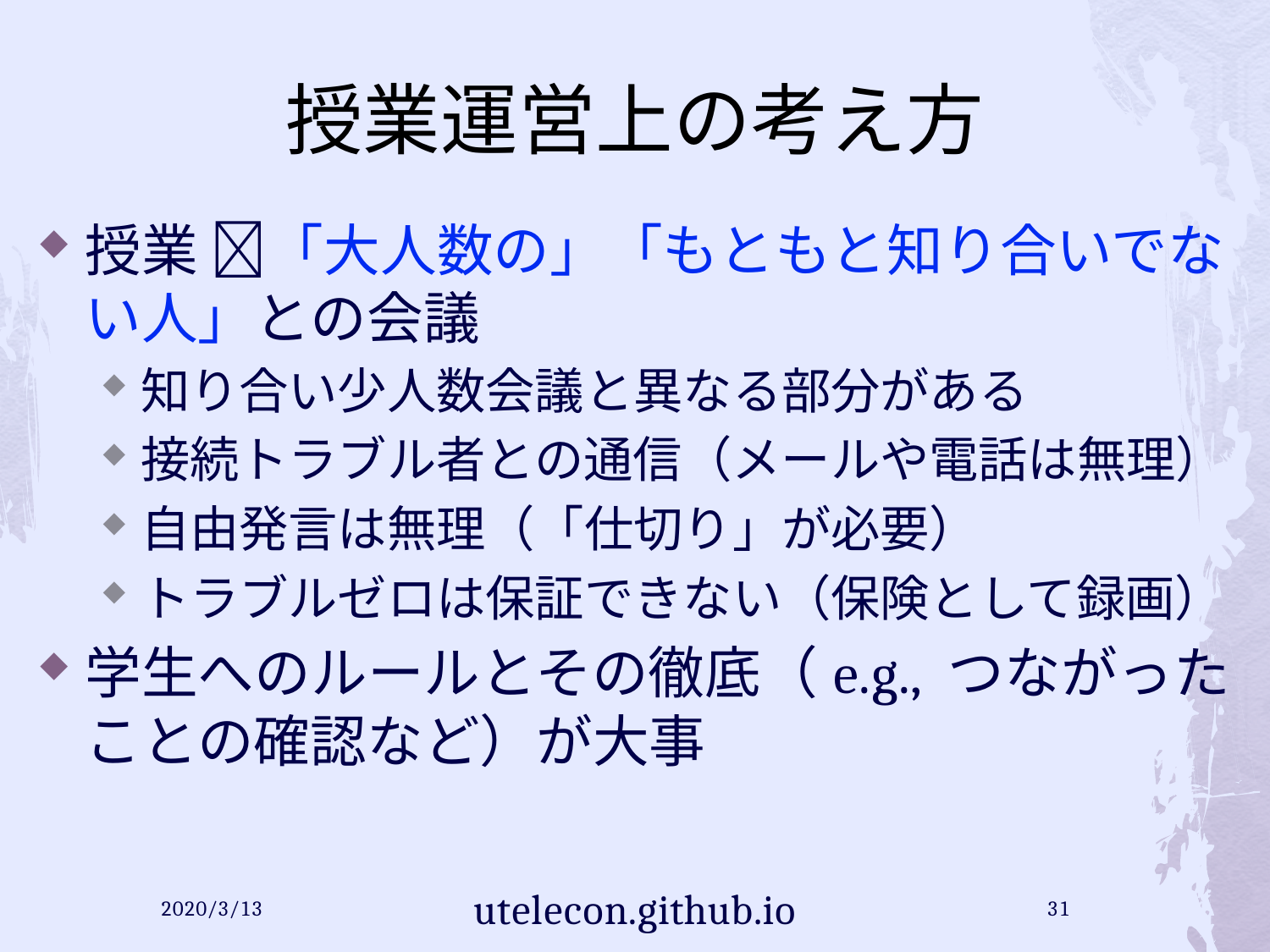

# 授業運営上の考え方
授業 ≈「大人数の」「もともと知り合いでない人」との会議
知り合い少人数会議と異なる部分がある
接続トラブル者との通信（メールや電話は無理）
自由発言は無理（「仕切り」が必要）
トラブルゼロは保証できない（保険として録画）
学生へのルールとその徹底（e.g., つながったことの確認など）が大事
2020/3/13
utelecon.github.io
31